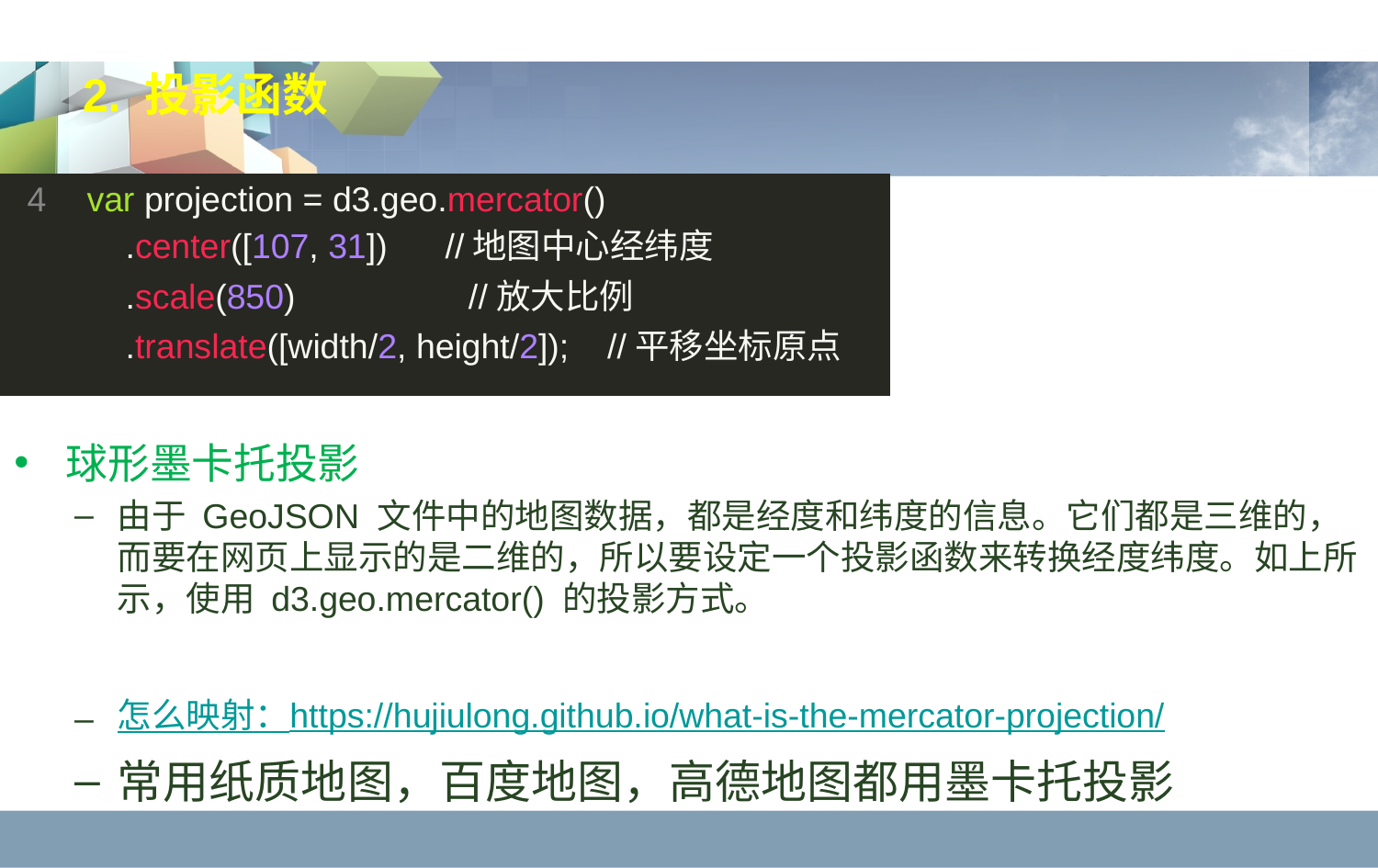

# 2. 投影函数

球形墨卡托投影
由于 GeoJSON 文件中的地图数据，都是经度和纬度的信息。它们都是三维的，而要在网页上显示的是二维的，所以要设定一个投影函数来转换经度纬度。如上所示，使用 d3.geo.mercator() 的投影方式。

怎么映射：https://hujiulong.github.io/what-is-the-mercator-projection/
常用纸质地图，百度地图，高德地图都用墨卡托投影
| 4 | var projection = d3.geo.mercator()     .center([107, 31]) //地图中心经纬度     .scale(850) //放大比例     .translate([width/2, height/2]); //平移坐标原点 |
| --- | --- |